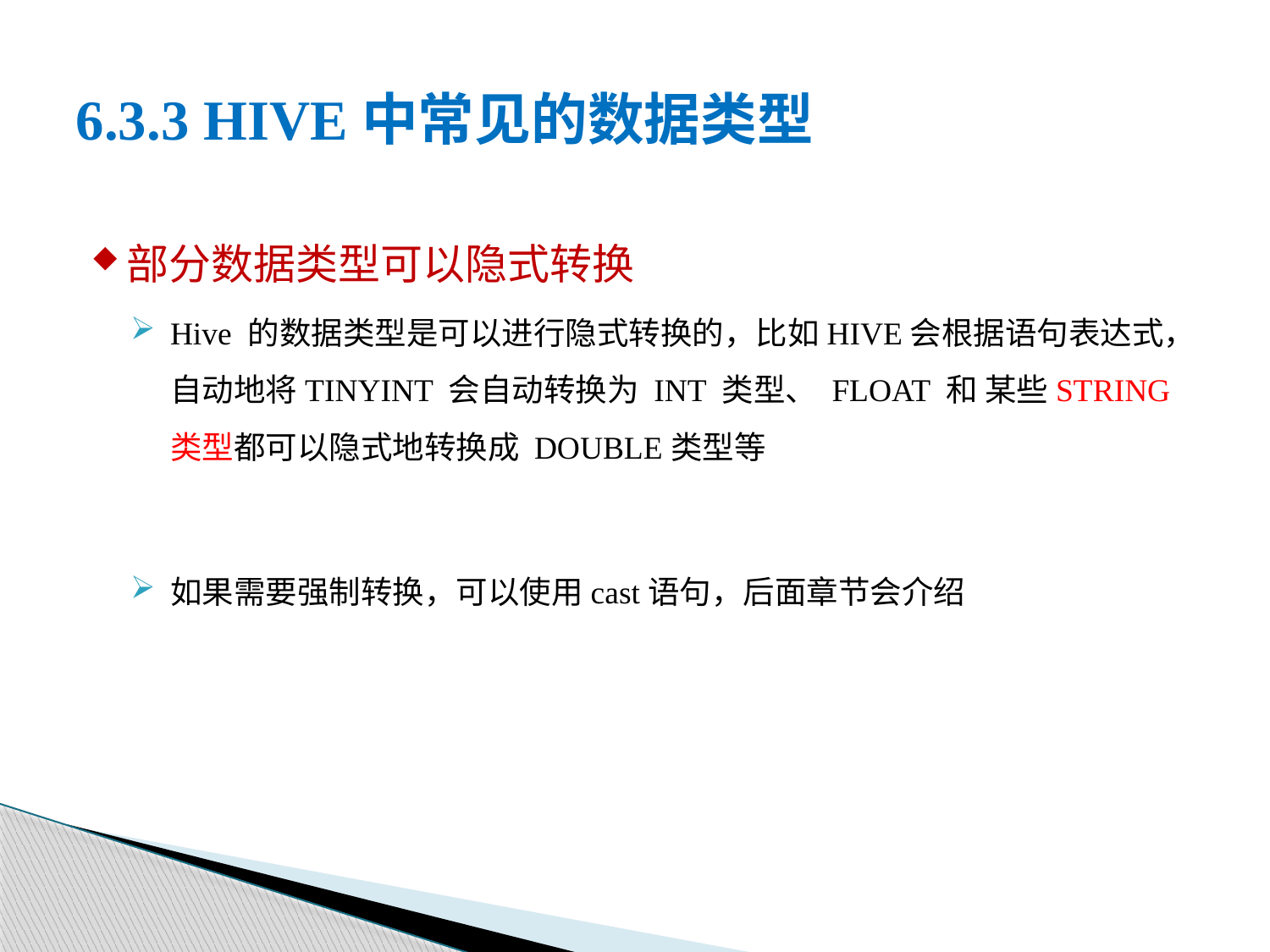

# 6.3.3 HIVE中常见的数据类型
部分数据类型可以隐式转换
Hive 的数据类型是可以进行隐式转换的，比如HIVE会根据语句表达式，自动地将TINYINT 会自动转换为 INT 类型、 FLOAT 和 某些STRING 类型都可以隐式地转换成 DOUBLE类型等

如果需要强制转换，可以使用cast语句，后面章节会介绍